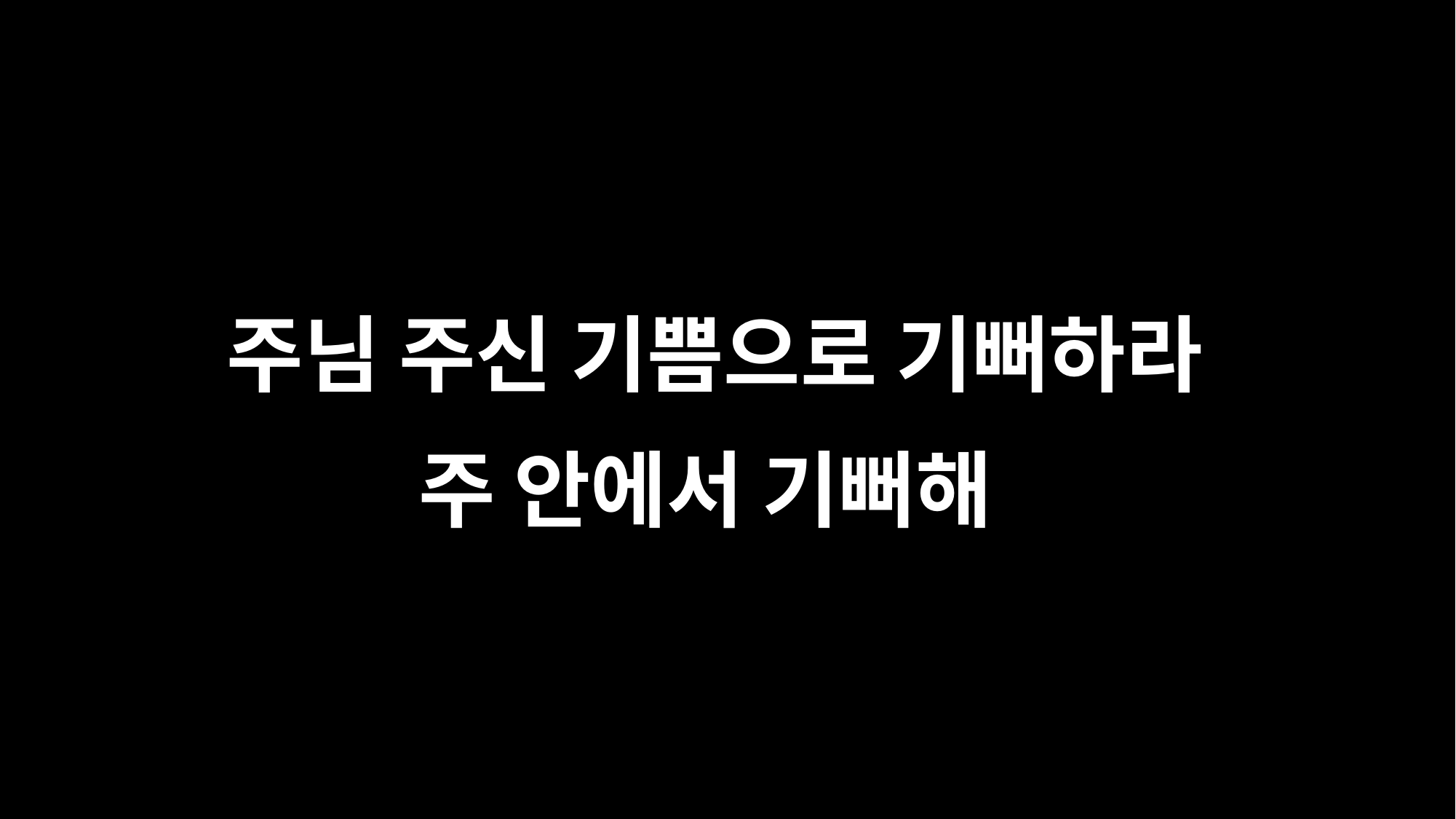

주님 주신 기쁨으로 기뻐하라
주 안에서 기뻐해